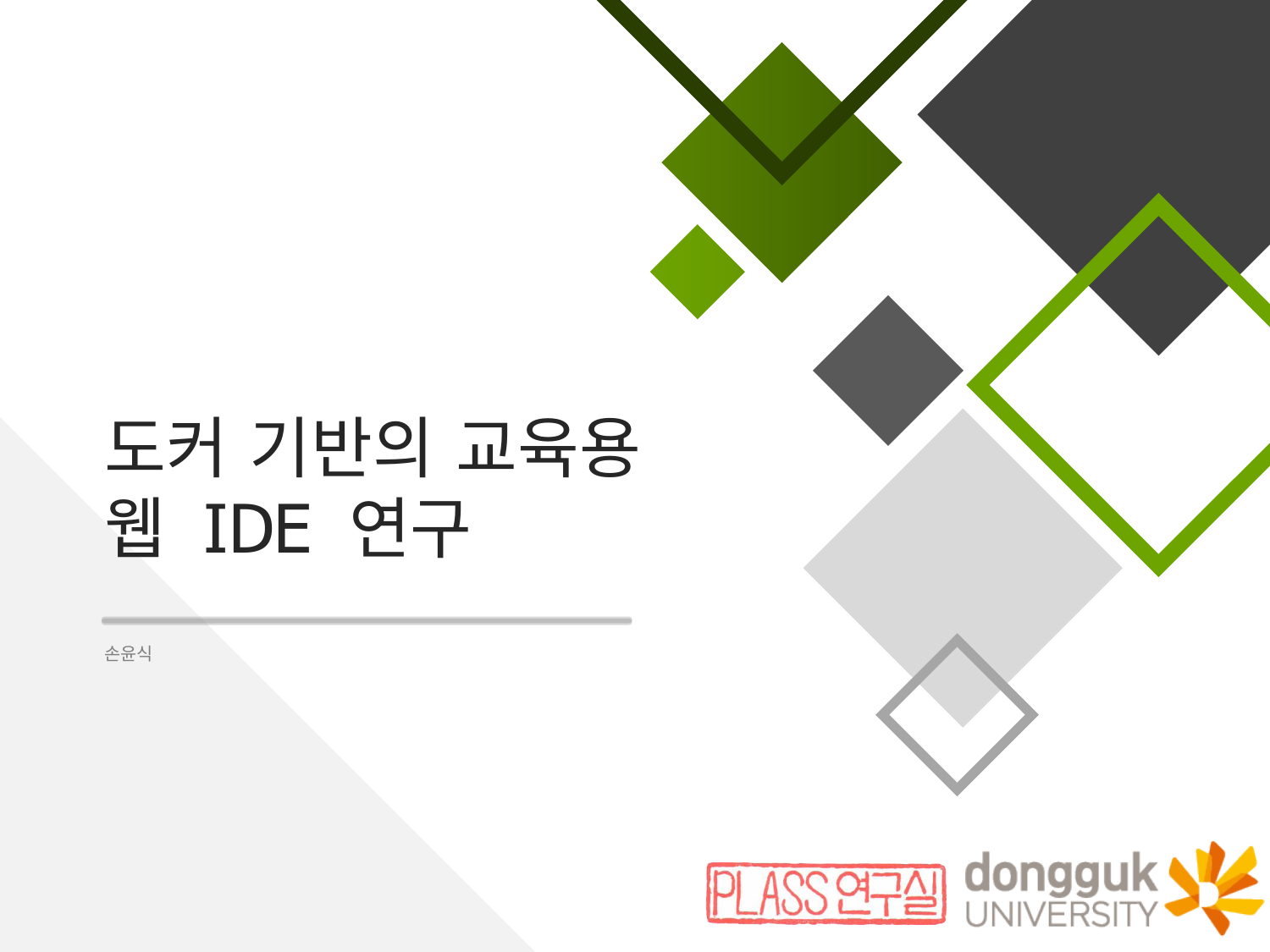

# 도커 기반의 교육용 웹 IDE 연구
손윤식